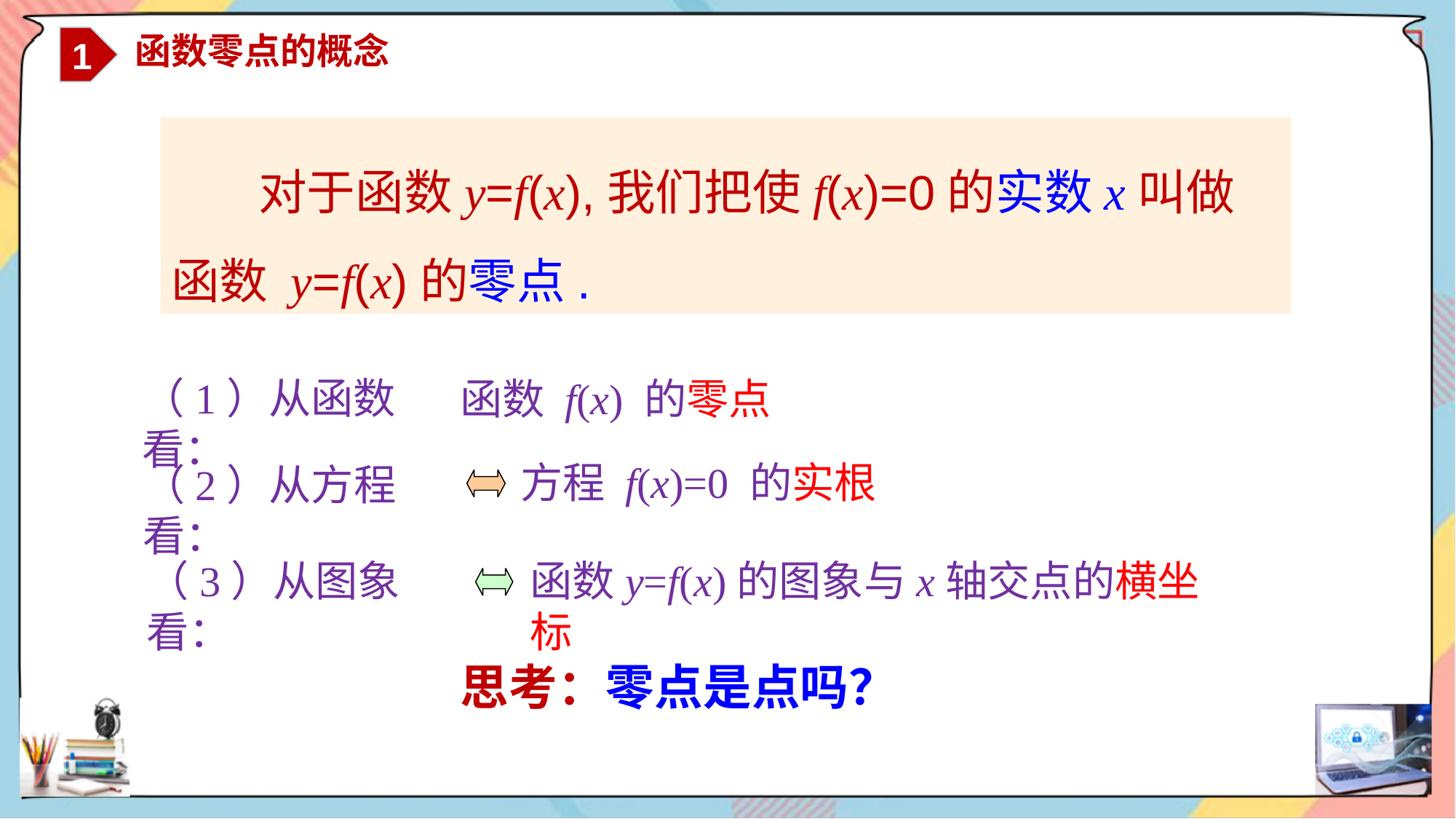

1
 函数零点的概念
      对于函数y=f(x),我们把使f(x)=0的实数x叫做函数 y=f(x)的零点.
（1）从函数看：
函数 f(x) 的零点
方程 f(x)=0 的实根

（2）从方程看：
（3）从图象看：
函数y=f(x)的图象与x轴交点的横坐标

思考：零点是点吗？